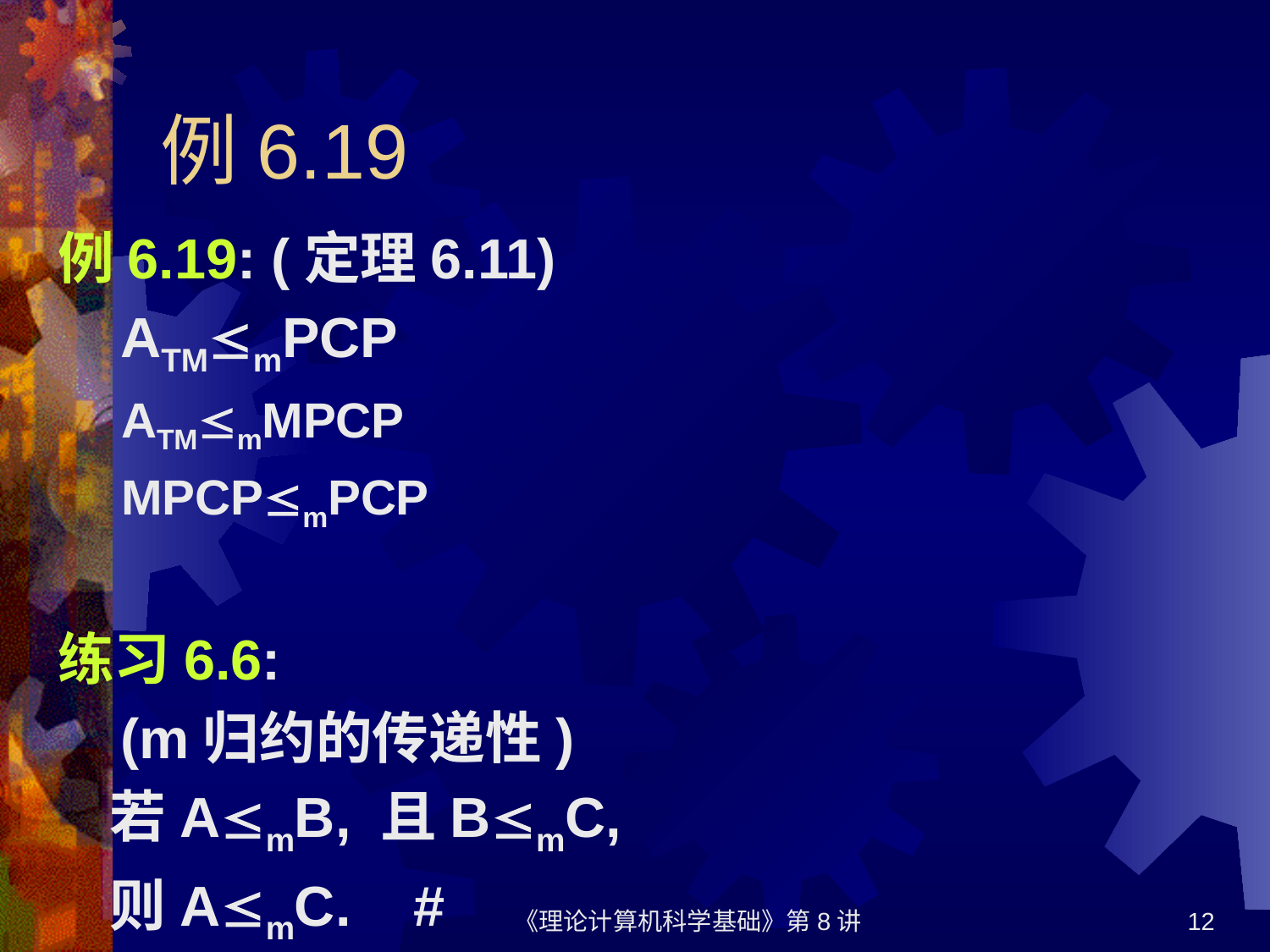

# 例6.19
例6.19: (定理6.11)
    ATM≤mPCP
ATM≤mMPCP
MPCP≤mPCP

练习6.6:
    (m归约的传递性)
   若A≤mB, 且B≤mC,
   则A≤mC.    #
《理论计算机科学基础》第8讲
12